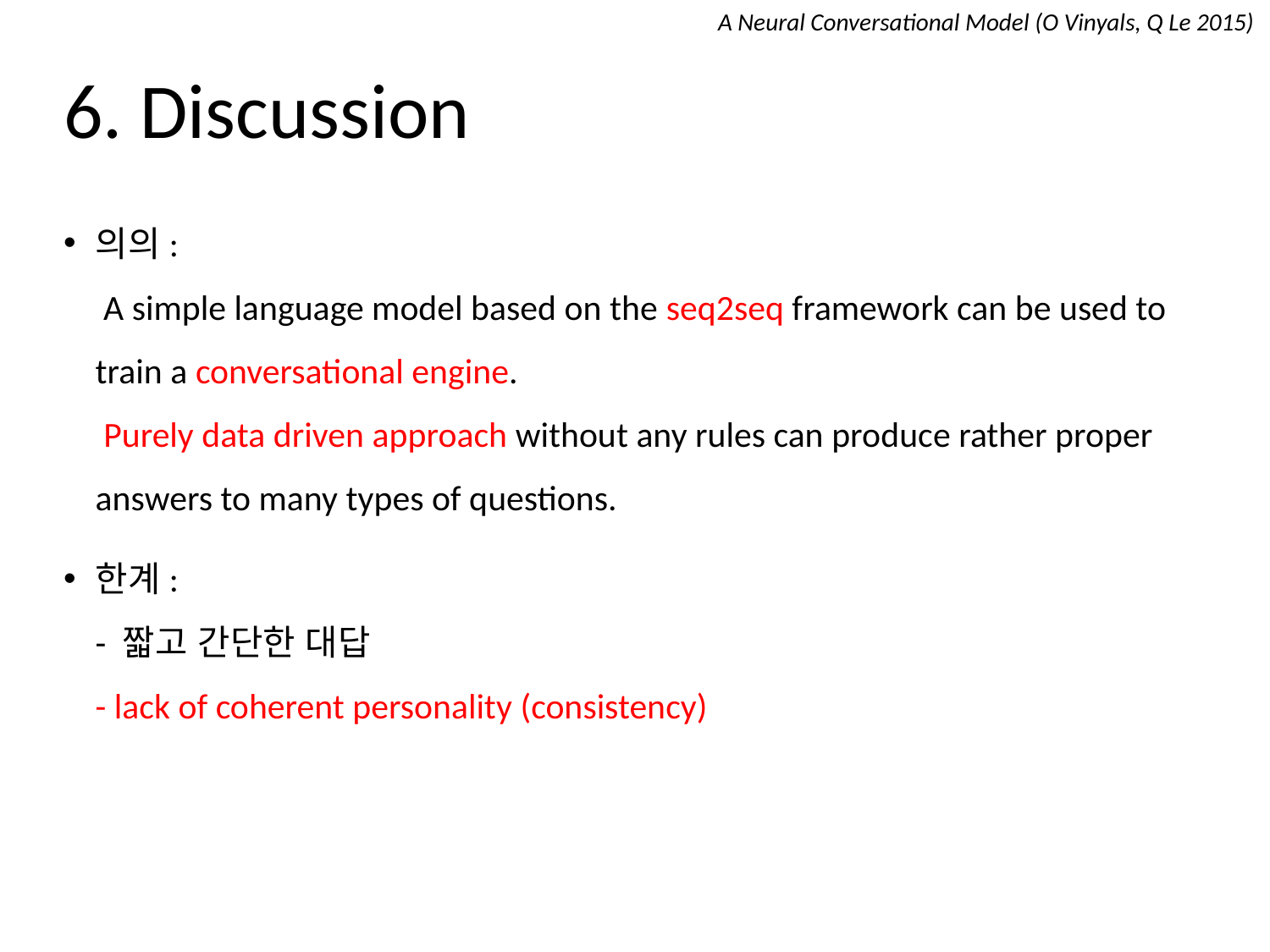

A Neural Conversational Model (O Vinyals, Q Le 2015)
# 6. Discussion
의의:
 A simple language model based on the seq2seq framework can be used to train a conversational engine.
 Purely data driven approach without any rules can produce rather proper answers to many types of questions.
한계:
- 짧고 간단한 대답
- lack of coherent personality (consistency)